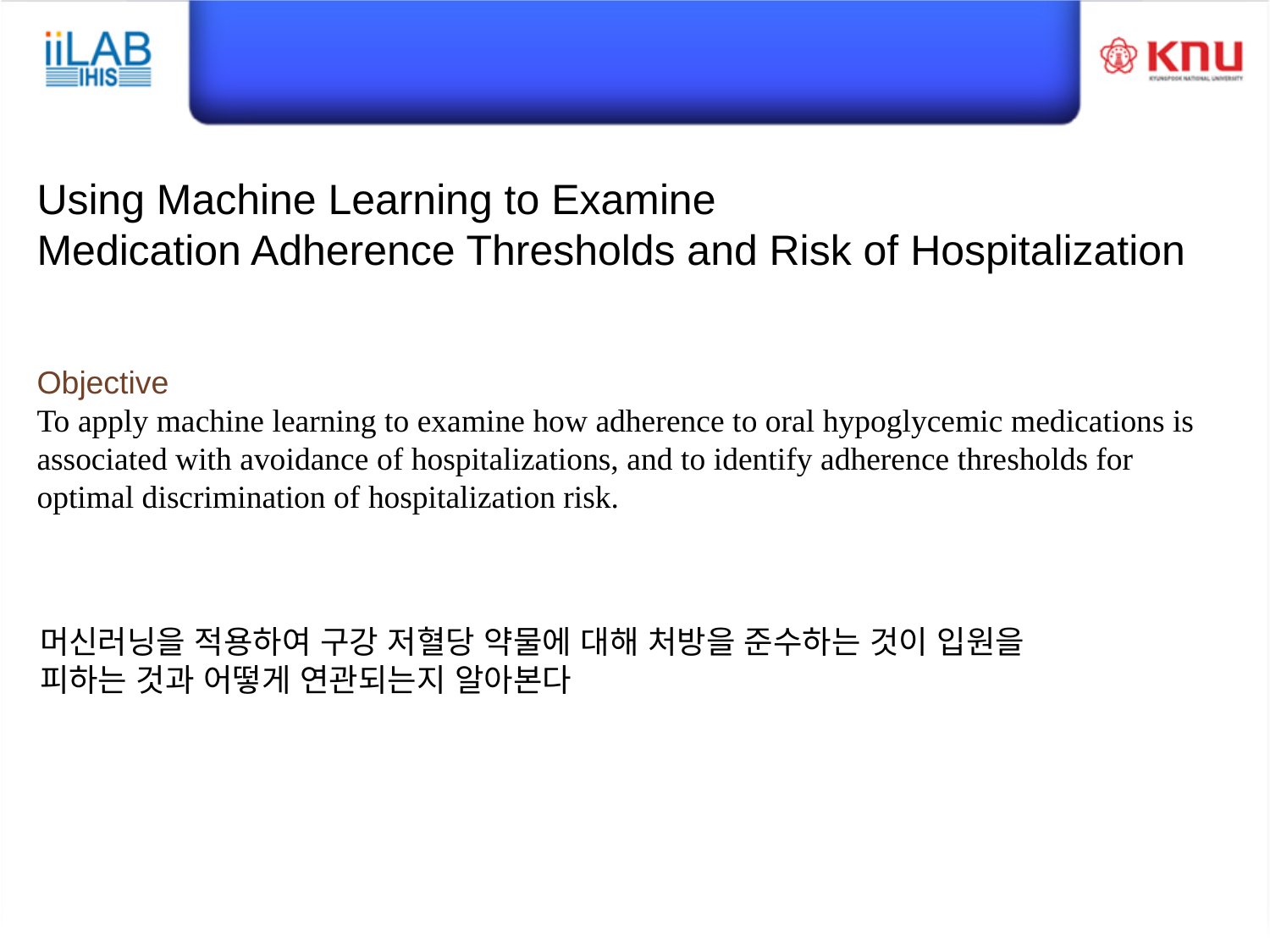

Using Machine Learning to Examine
Medication Adherence Thresholds and Risk of Hospitalization
Objective
To apply machine learning to examine how adherence to oral hypoglycemic medications is associated with avoidance of hospitalizations, and to identify adherence thresholds for optimal discrimination of hospitalization risk.
머신러닝을 적용하여 구강 저혈당 약물에 대해 처방을 준수하는 것이 입원을 피하는 것과 어떻게 연관되는지 알아본다